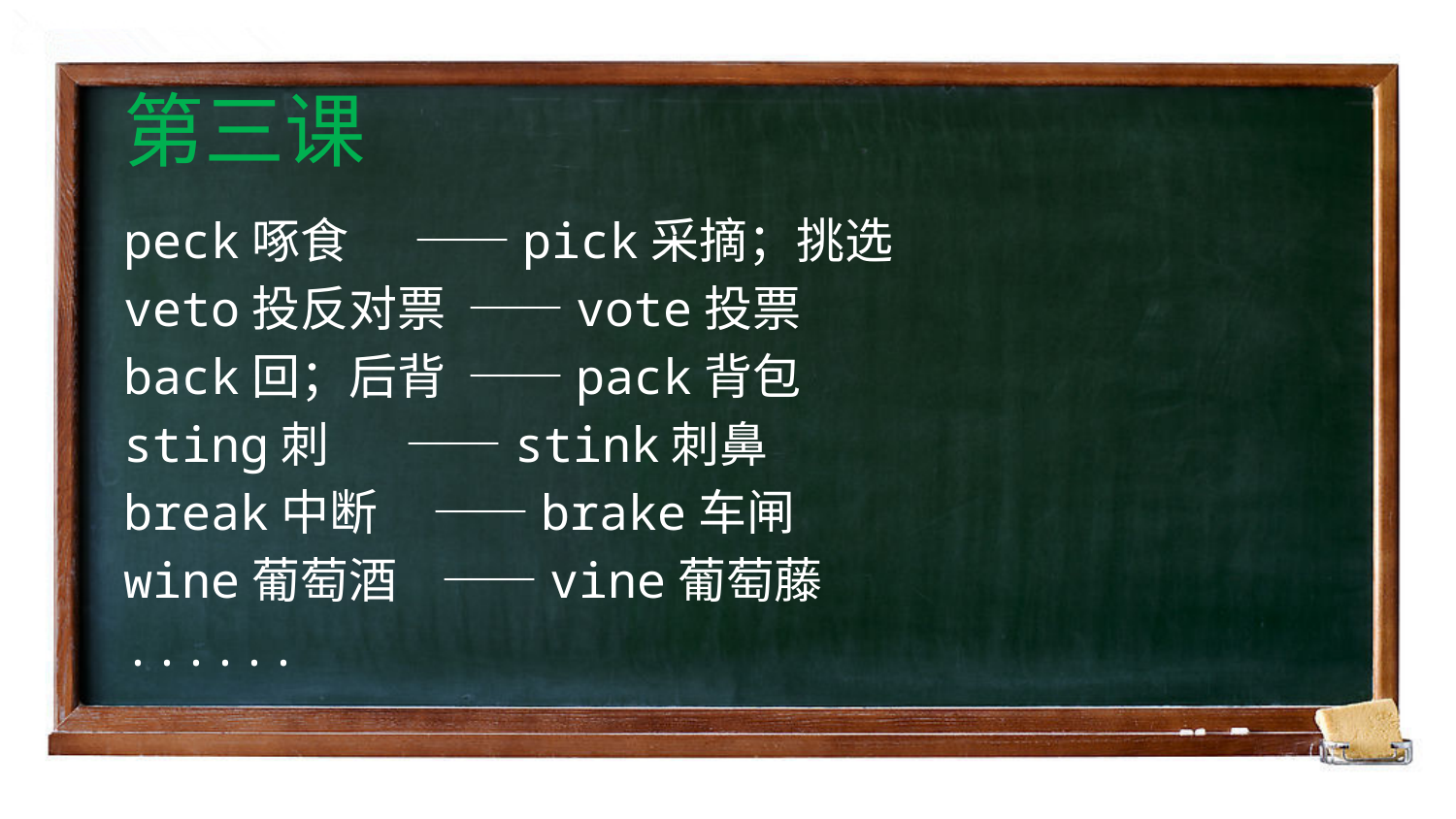

# 第三课
peck啄食      ——pick采摘；挑选
veto投反对票  ——vote投票
back回；后背  ——pack背包
sting刺       ——stink刺鼻
break中断     ——brake车闸
wine葡萄酒    ——vine葡萄藤
......